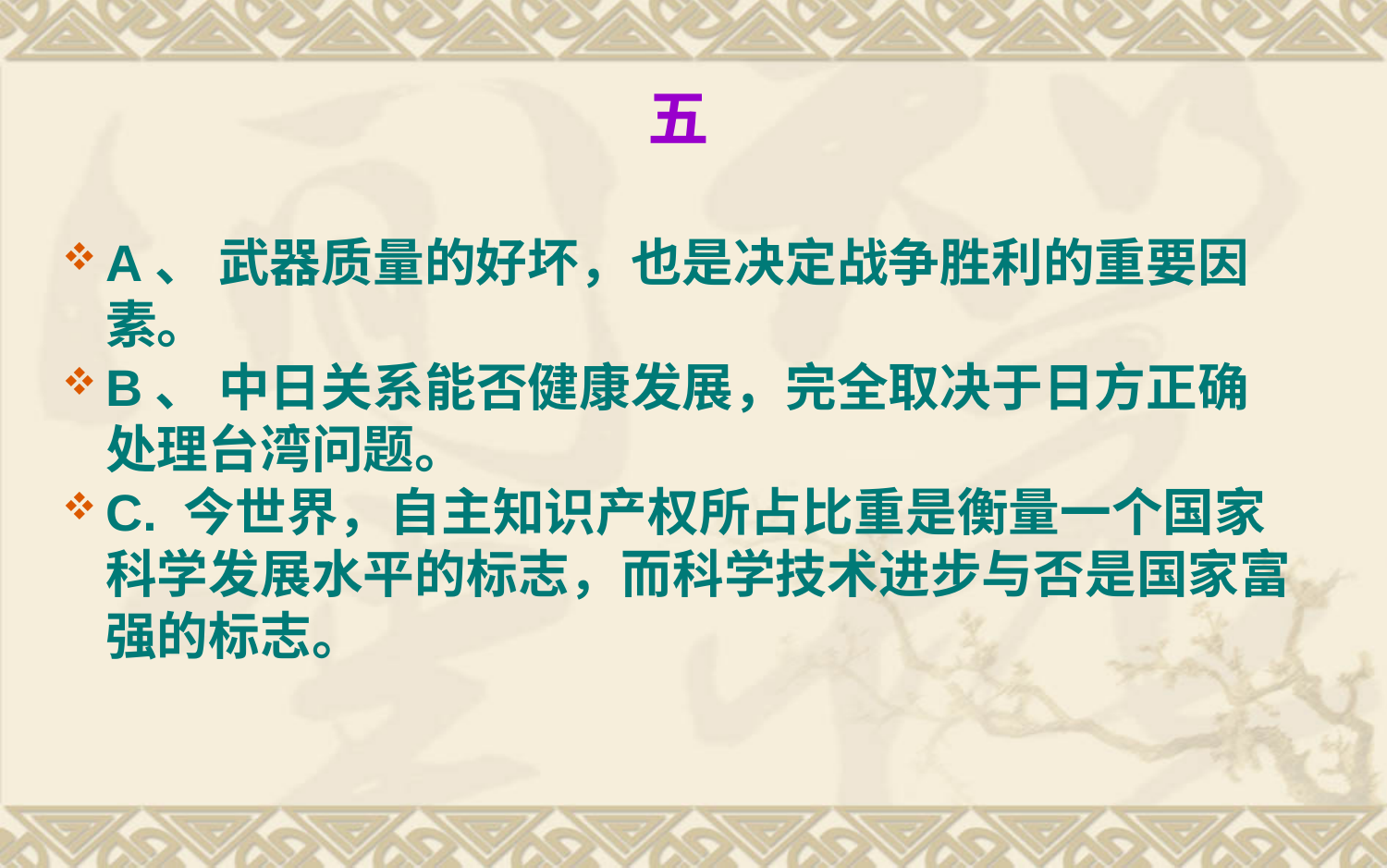

五

A、 武器质量的好坏，也是决定战争胜利的重要因素。
B、 中日关系能否健康发展，完全取决于日方正确处理台湾问题。
C. 今世界，自主知识产权所占比重是衡量一个国家科学发展水平的标志，而科学技术进步与否是国家富强的标志。